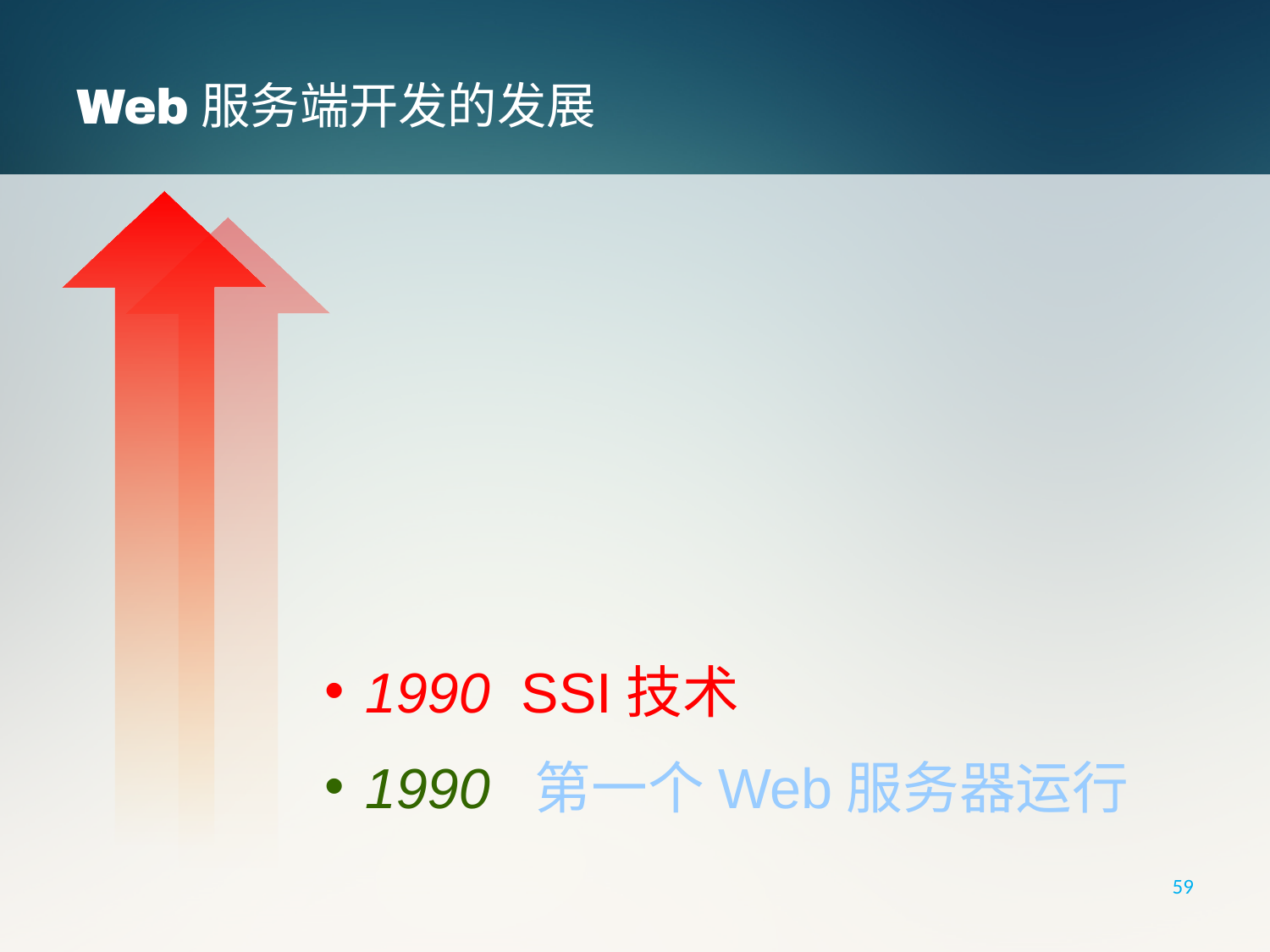

# Web服务端开发的发展

1990  SSI技术
1990  第一个Web服务器运行
59